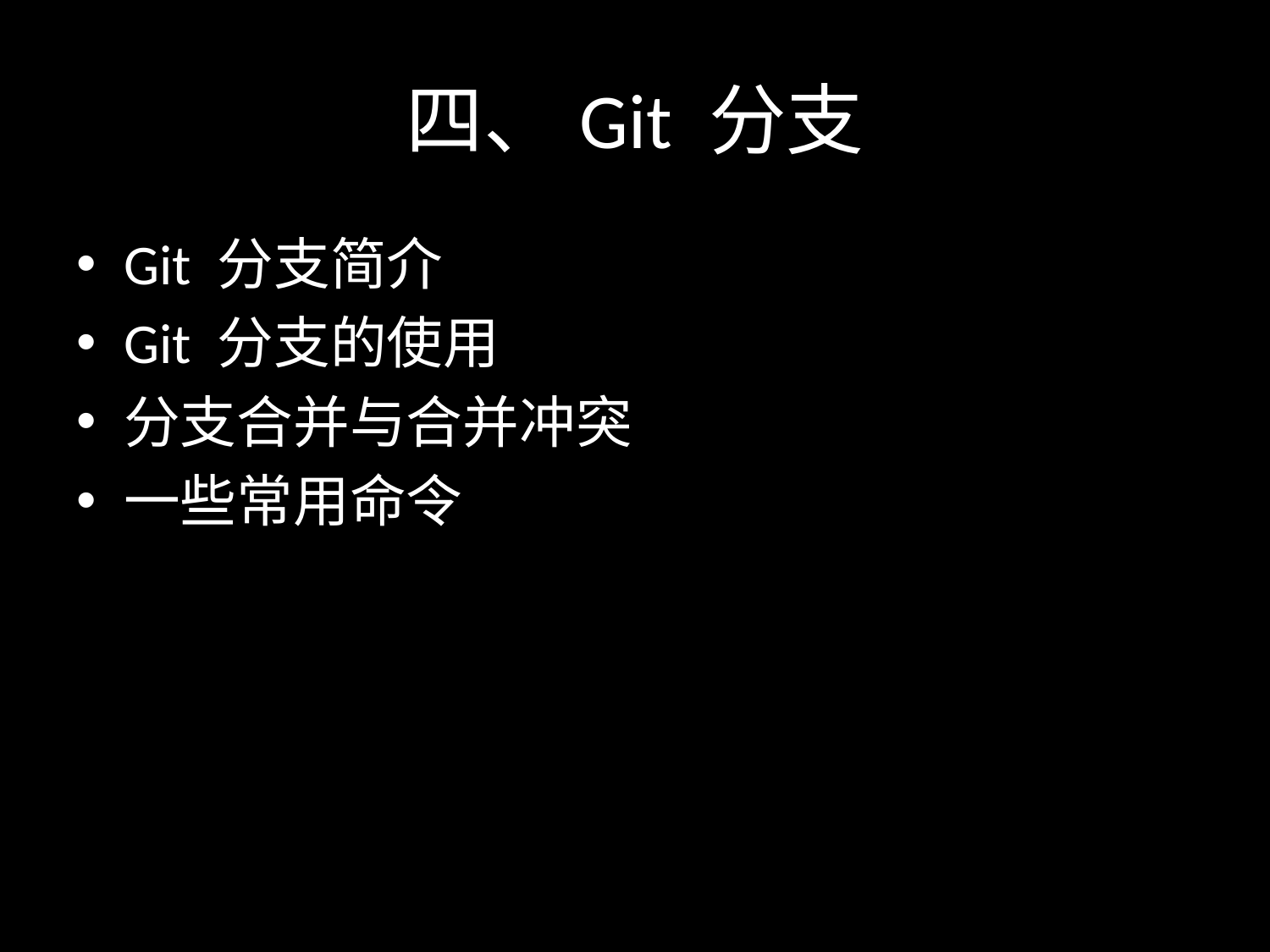

# 四、Git 分支
Git 分支简介
Git 分支的使用
分支合并与合并冲突
一些常用命令